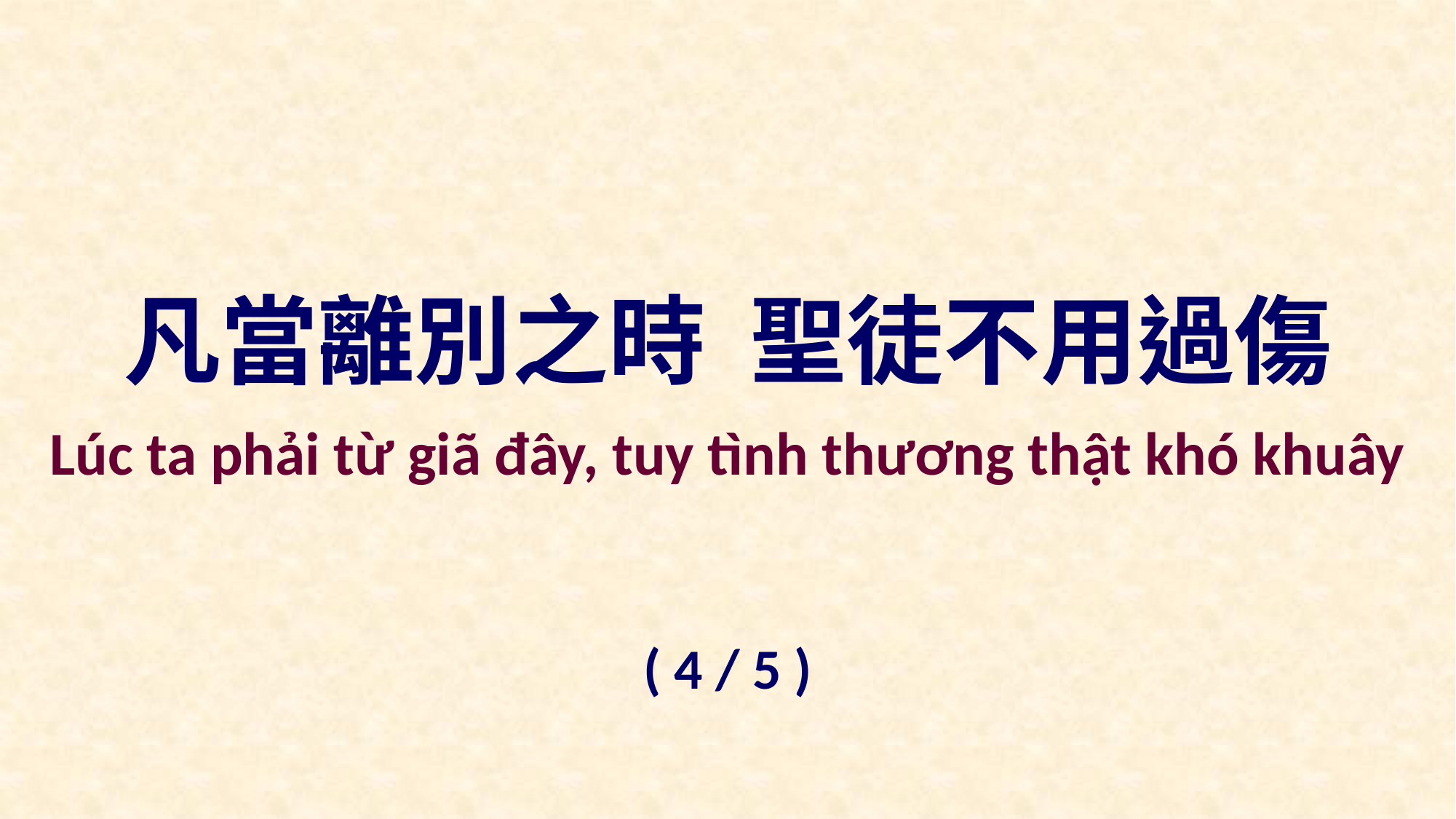

凡當離別之時  聖徒不用過傷
Lúc ta phải từ giã đây, tuy tình thương thật khó khuây
( 4 / 5 )